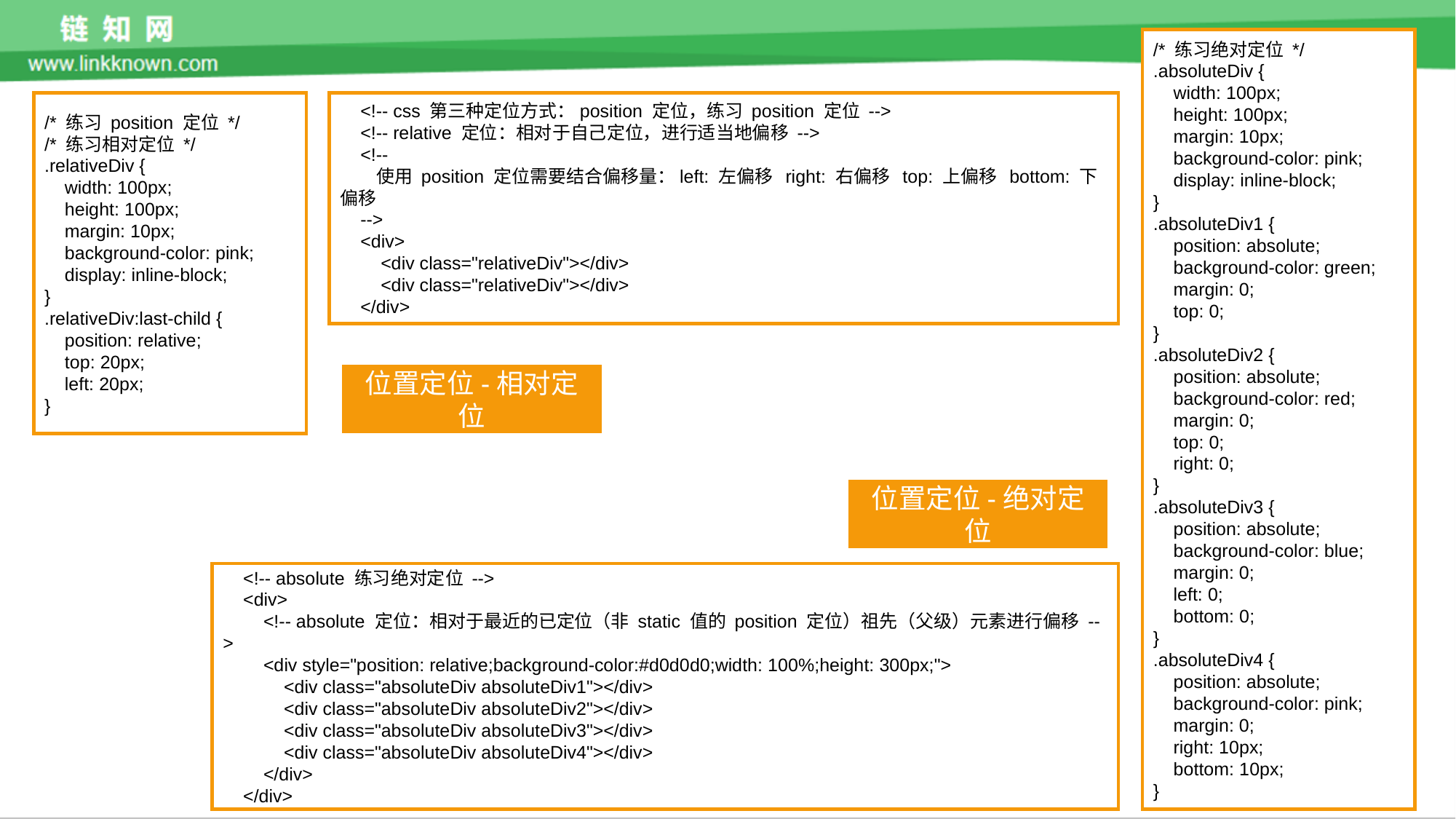

/* 练习绝对定位 */
.absoluteDiv {
    width: 100px;
    height: 100px;
    margin: 10px;
    background-color: pink;
    display: inline-block;
}
.absoluteDiv1 {
    position: absolute;
    background-color: green;
    margin: 0;
    top: 0;
}
.absoluteDiv2 {
    position: absolute;
    background-color: red;
    margin: 0;
    top: 0;
    right: 0;
}
.absoluteDiv3 {
    position: absolute;
    background-color: blue;
    margin: 0;
    left: 0;
    bottom: 0;
}
.absoluteDiv4 {
    position: absolute;
    background-color: pink;
    margin: 0;
    right: 10px;
    bottom: 10px;
}
/* 练习 position 定位 */
/* 练习相对定位 */
.relativeDiv {
    width: 100px;
    height: 100px;
    margin: 10px;
    background-color: pink;
    display: inline-block;
}
.relativeDiv:last-child {
    position: relative;
    top: 20px;
    left: 20px;
}
    <!-- css 第三种定位方式：position 定位，练习 position 定位 -->
    <!-- relative 定位：相对于自己定位，进行适当地偏移 -->
    <!--
        使用 position 定位需要结合偏移量：left: 左偏移  right: 右偏移  top: 上偏移  bottom: 下偏移
    -->
    <div>
        <div class="relativeDiv"></div>
        <div class="relativeDiv"></div>
    </div>
位置定位-相对定位
位置定位-绝对定位
    <!-- absolute 练习绝对定位 -->
    <div>
        <!-- absolute 定位：相对于最近的已定位（非 static 值的 position 定位）祖先（父级）元素进行偏移 -->
        <div style="position: relative;background-color:#d0d0d0;width: 100%;height: 300px;">
            <div class="absoluteDiv absoluteDiv1"></div>
            <div class="absoluteDiv absoluteDiv2"></div>
            <div class="absoluteDiv absoluteDiv3"></div>
            <div class="absoluteDiv absoluteDiv4"></div>
        </div>
    </div>